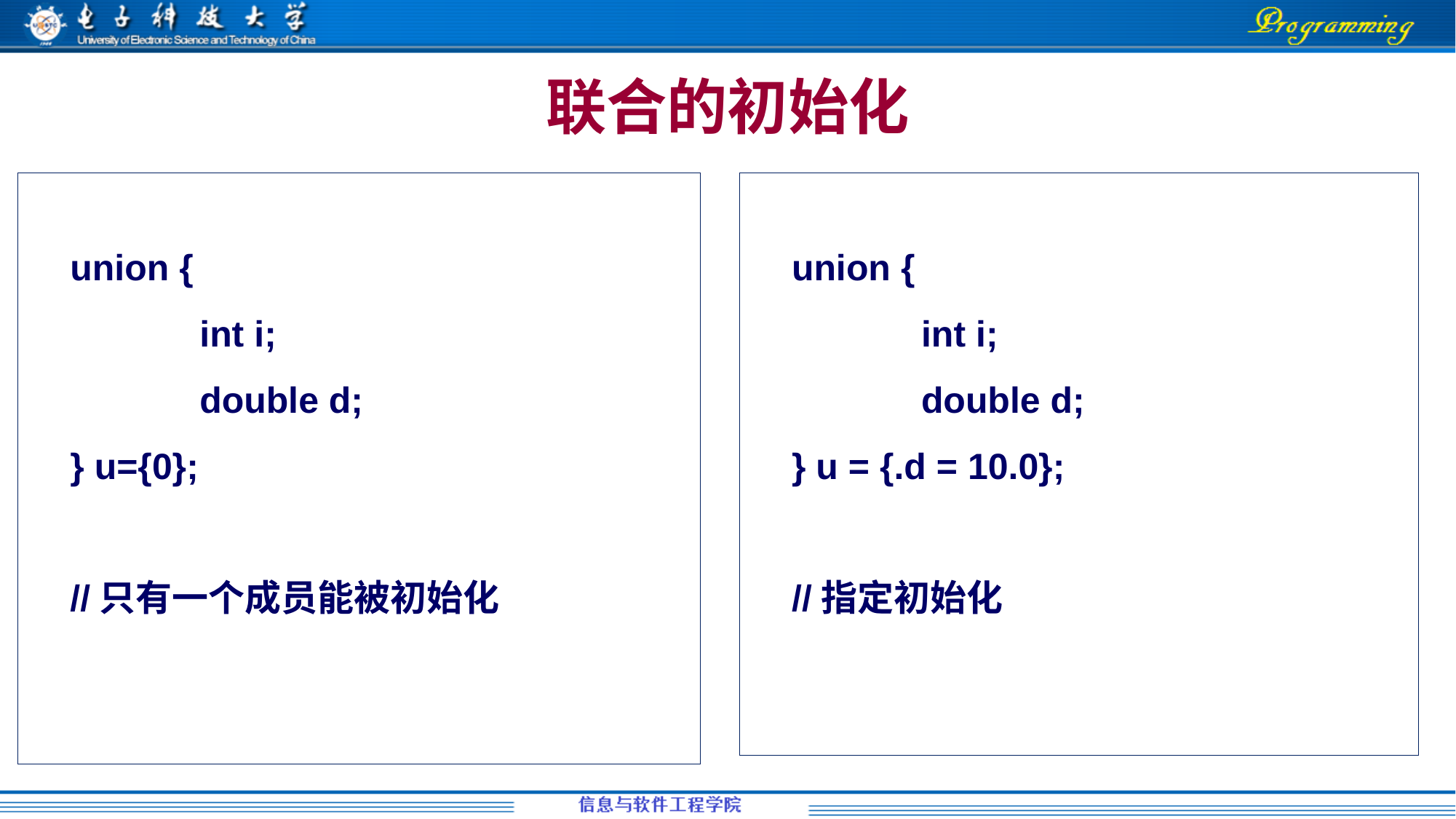

# 联合的初始化

union {
	  int i;
	  double d;
} u={0};

//只有一个成员能被初始化

union {
	  int i;
	  double d;
} u = {.d = 10.0};

//指定初始化